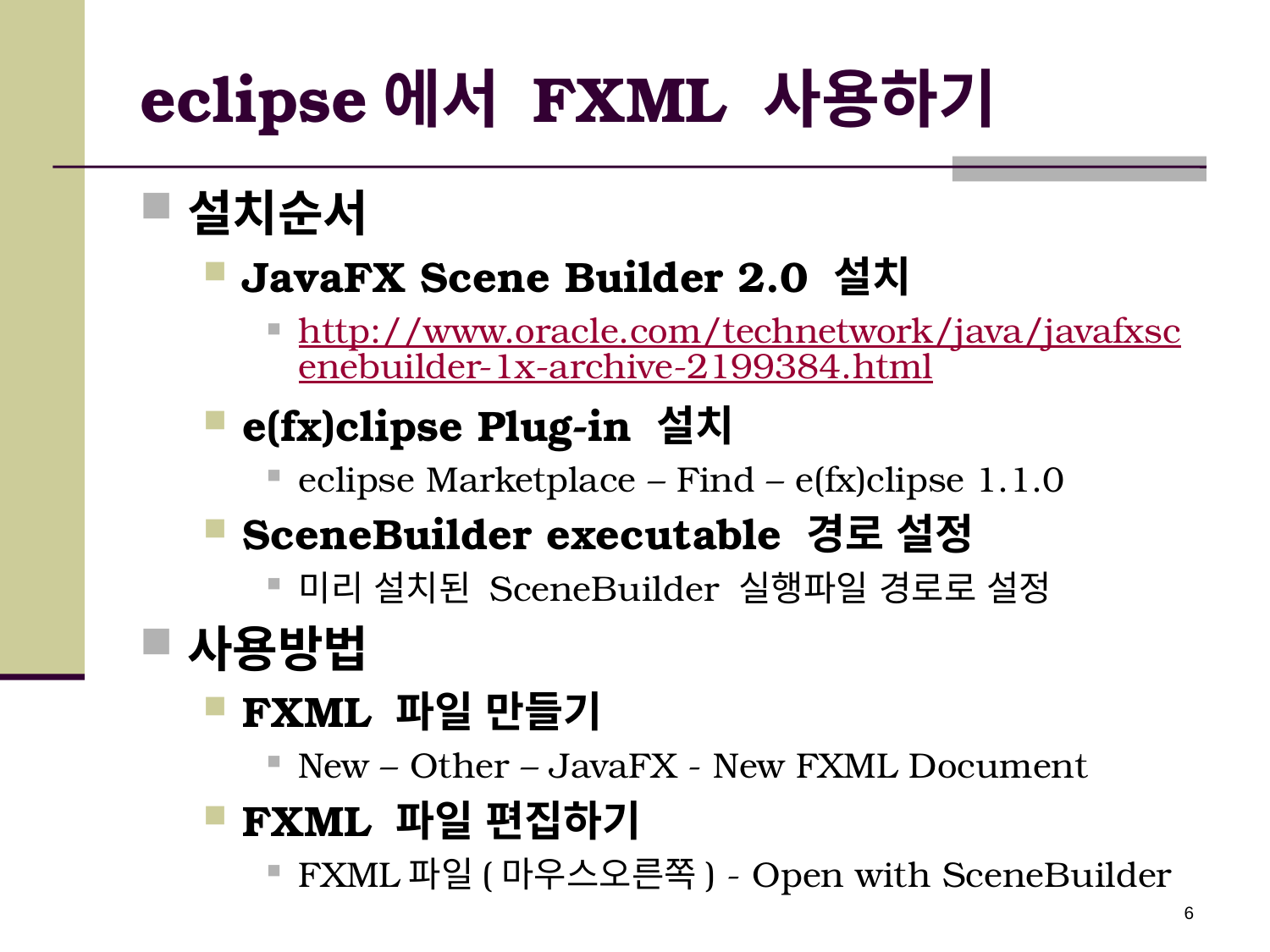

# eclipse에서 FXML 사용하기
설치순서
JavaFX Scene Builder 2.0 설치
http://www.oracle.com/technetwork/java/javafxscenebuilder-1x-archive-2199384.html
e(fx)clipse Plug-in 설치
eclipse Marketplace – Find – e(fx)clipse 1.1.0
SceneBuilder executable 경로 설정
미리 설치된 SceneBuilder 실행파일 경로로 설정
사용방법
FXML 파일 만들기
New – Other – JavaFX - New FXML Document
FXML 파일 편집하기
FXML파일(마우스오른쪽) - Open with SceneBuilder
6